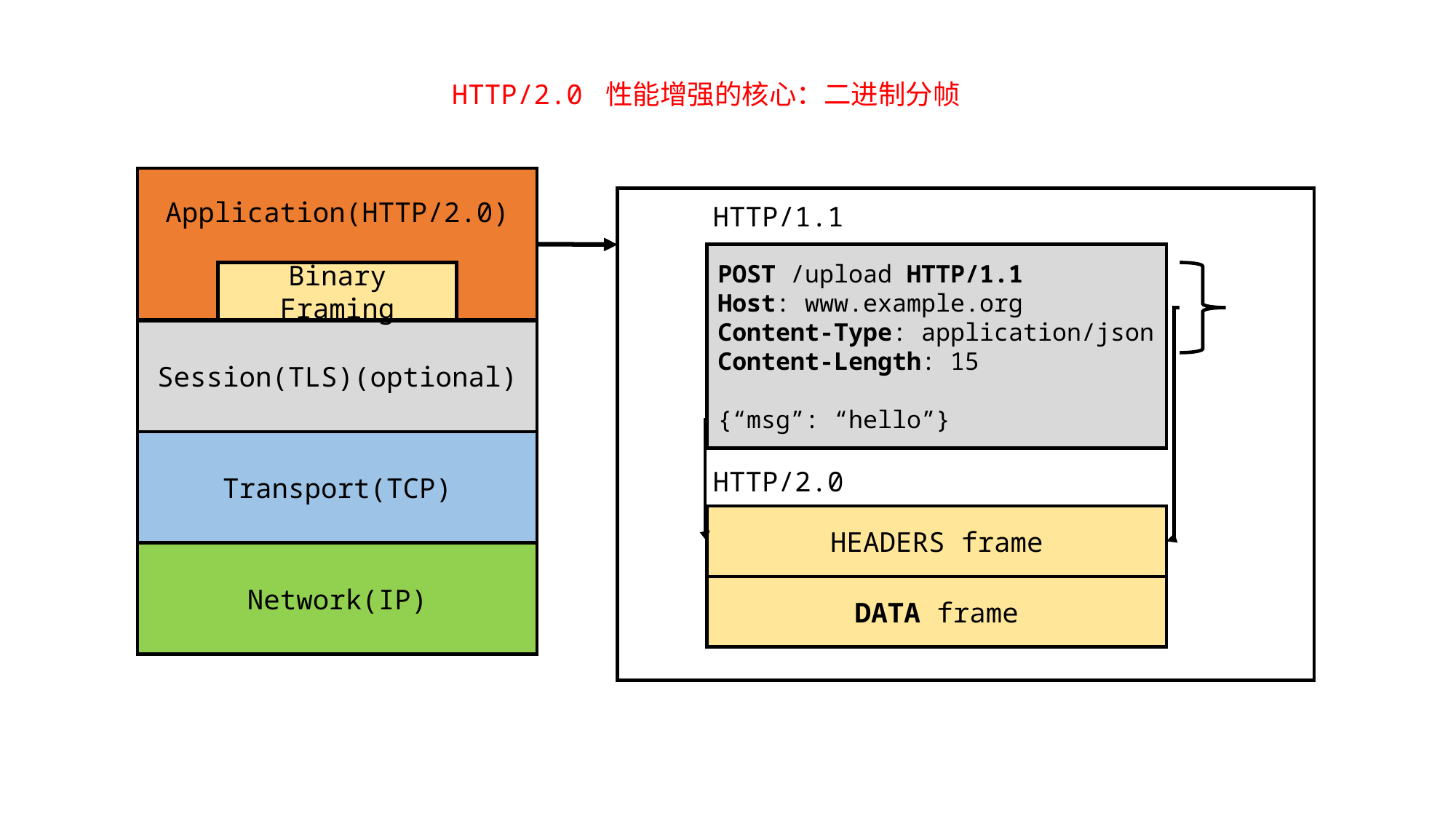

HTTP/2.0 性能增强的核心：二进制分帧
Application(HTTP/2.0)

HTTP/1.1
POST /upload HTTP/1.1
Host: www.example.org
Content-Type: application/json
Content-Length: 15

{“msg”: “hello”}
Binary Framing

Session(TLS)(optional)
Transport(TCP)
HTTP/2.0
HEADERS frame
Network(IP)
DATA frame